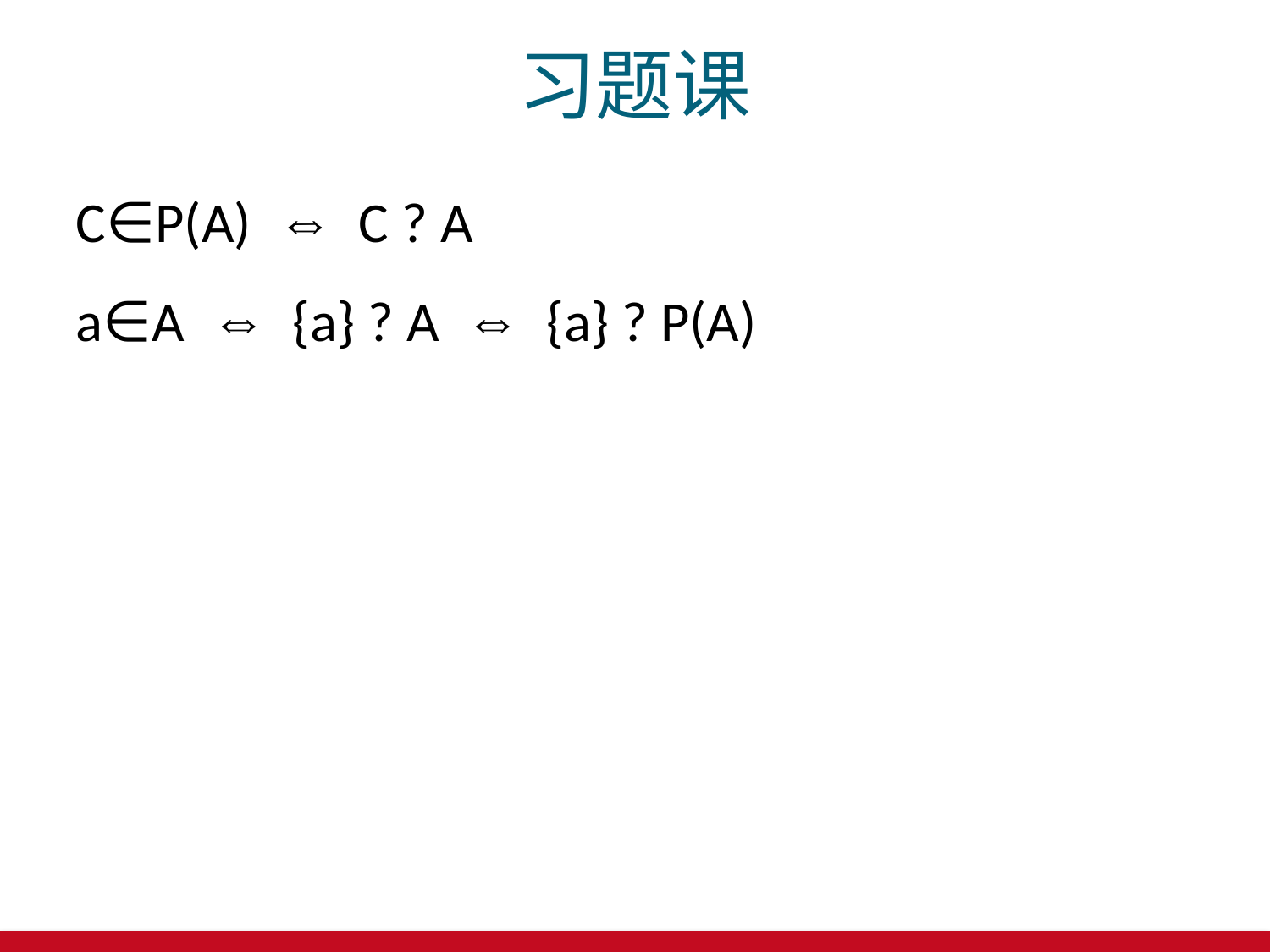

# 习题课
C∈P(A)  ⇔  C ? A
a∈A  ⇔  {a} ? A  ⇔  {a} ? P(A)